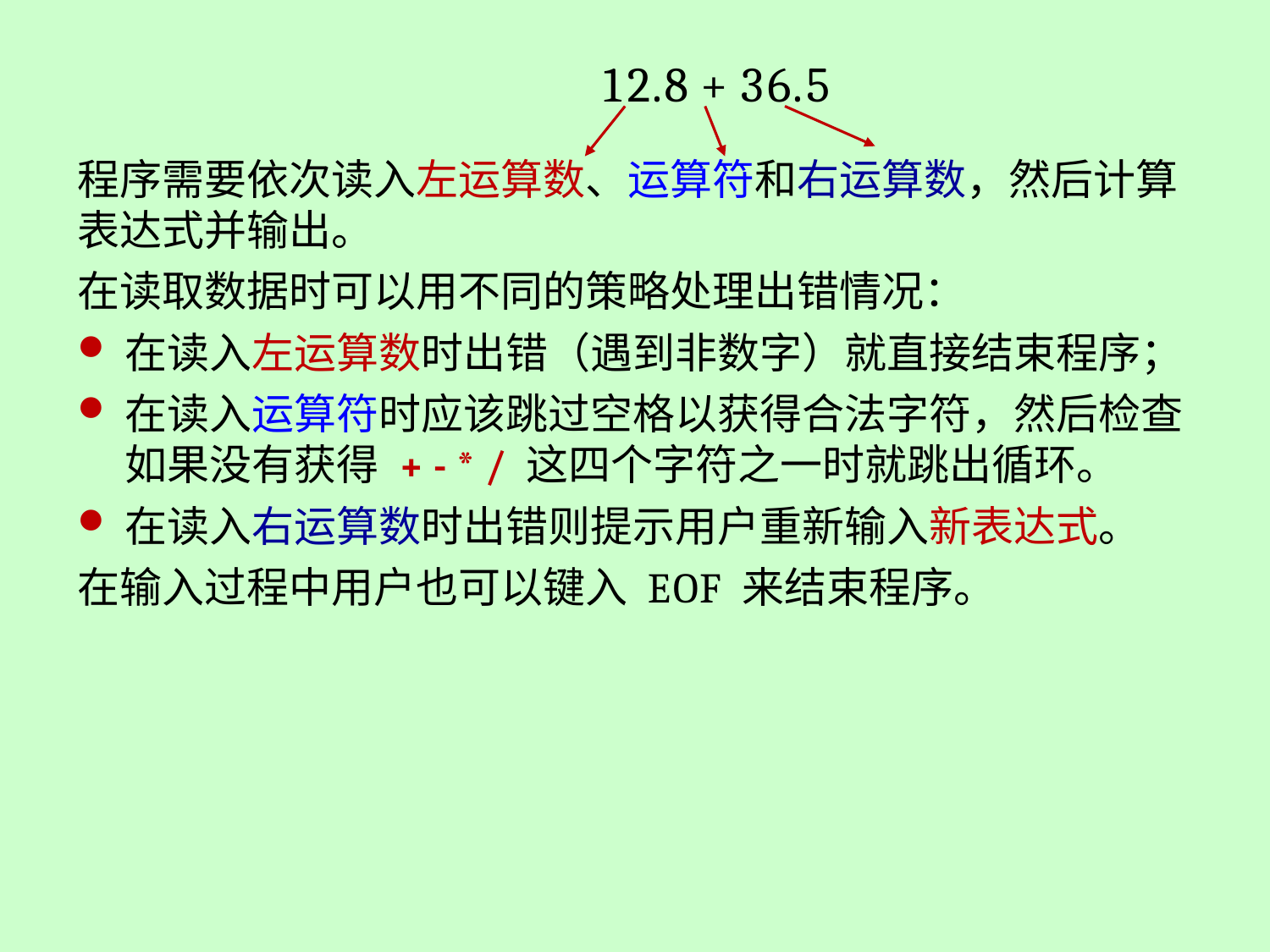

12.8 + 36.5

程序需要依次读入左运算数、运算符和右运算数，然后计算表达式并输出。
在读取数据时可以用不同的策略处理出错情况：
在读入左运算数时出错（遇到非数字）就直接结束程序；
在读入运算符时应该跳过空格以获得合法字符，然后检查如果没有获得 + - * / 这四个字符之一时就跳出循环。
在读入右运算数时出错则提示用户重新输入新表达式。
在输入过程中用户也可以键入 EOF 来结束程序。

103